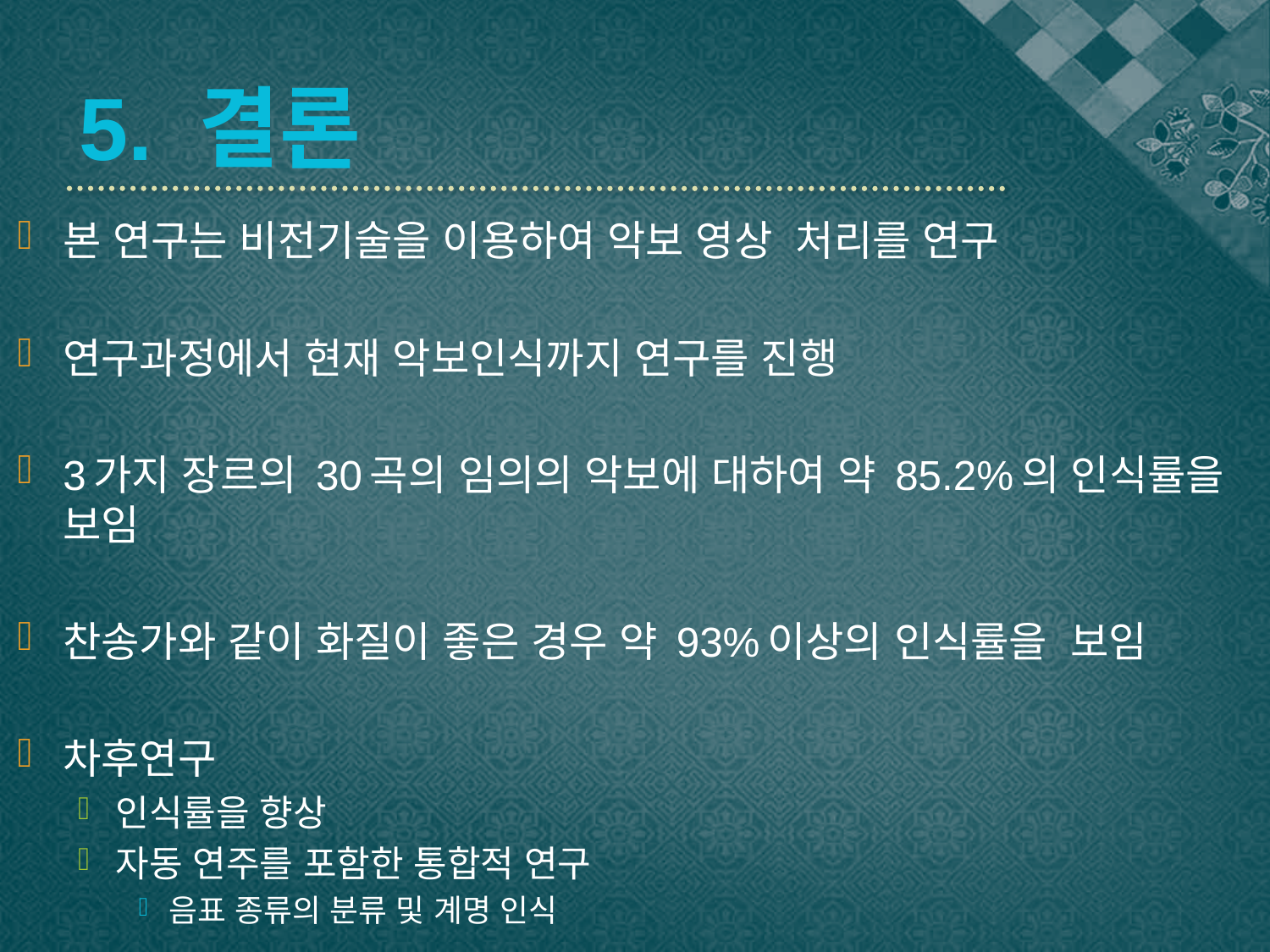

5. 결론
본 연구는 비전기술을 이용하여 악보 영상  처리를 연구

연구과정에서 현재 악보인식까지 연구를 진행

3가지 장르의 30곡의 임의의 악보에 대하여 약 85.2%의 인식률을 보임

찬송가와 같이 화질이 좋은 경우 약 93%이상의 인식률을  보임

차후연구
인식률을 향상
자동 연주를 포함한 통합적 연구
음표 종류의 분류 및 계명 인식